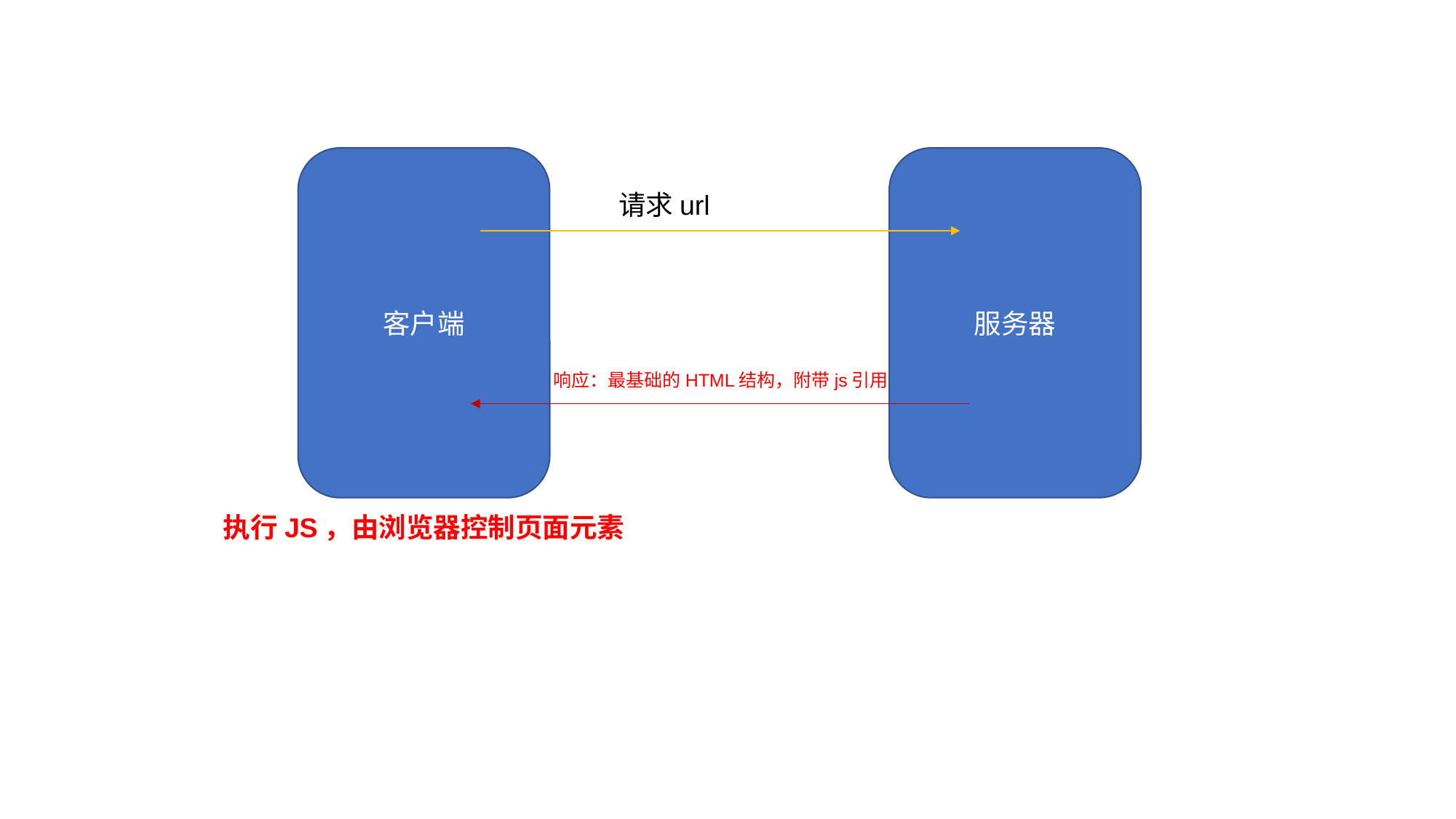

客户端
服务器
请求url
响应：最基础的HTML结构，附带js引用
执行JS，由浏览器控制页面元素